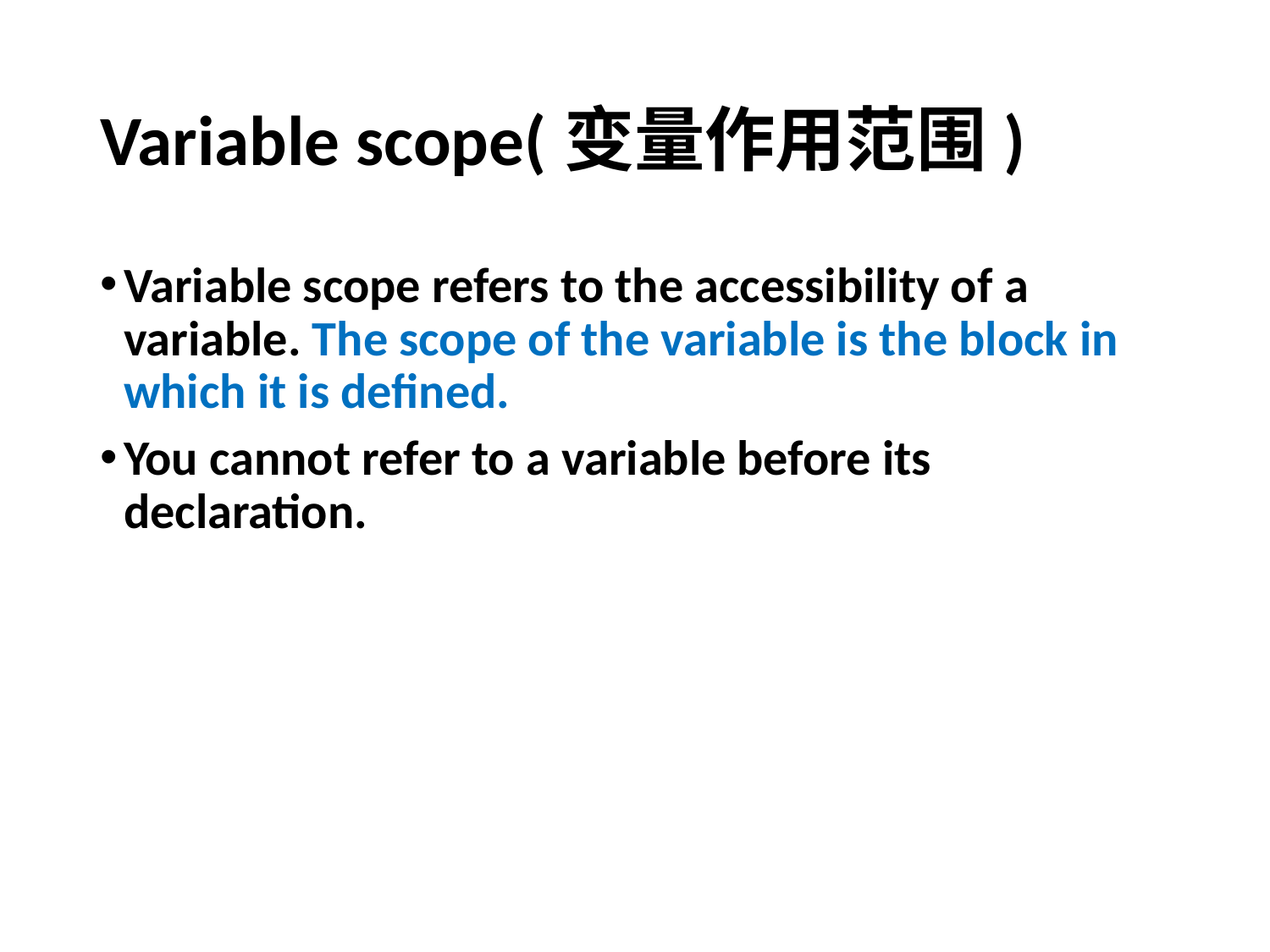

# Variable scope(变量作用范围)
Variable scope refers to the accessibility of a variable. The scope of the variable is the block in which it is defined.
You cannot refer to a variable before its declaration.